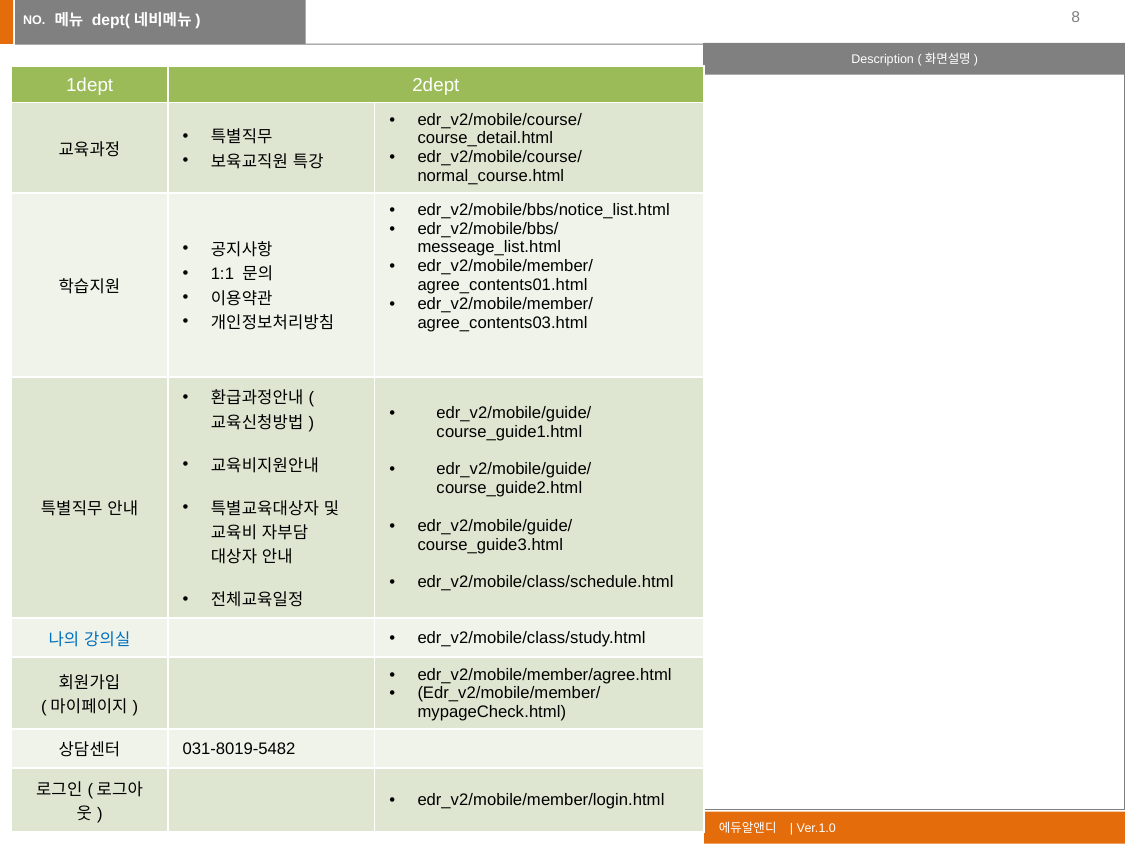

메뉴 dept(네비메뉴)
#
| 1dept | 2dept |  |
| --- | --- | --- |
| 교육과정 | 특별직무 보육교직원 특강 | edr\_v2/mobile/course/course\_detail.html edr\_v2/mobile/course/normal\_course.html |
| 학습지원 | 공지사항 1:1 문의 이용약관 개인정보처리방침 | edr\_v2/mobile/bbs/notice\_list.html edr\_v2/mobile/bbs/messeage\_list.html edr\_v2/mobile/member/agree\_contents01.html edr\_v2/mobile/member/agree\_contents03.html |
| 특별직무 안내 | 환급과정안내(교육신청방법) 교육비지원안내 특별교육대상자 및 교육비 자부담 대상자 안내 전체교육일정 | edr\_v2/mobile/guide/course\_guide1.html edr\_v2/mobile/guide/course\_guide2.html edr\_v2/mobile/guide/course\_guide3.html edr\_v2/mobile/class/schedule.html |
| 나의 강의실 |  | edr\_v2/mobile/class/study.html |
| 회원가입 (마이페이지) |  | edr\_v2/mobile/member/agree.html (Edr\_v2/mobile/member/mypageCheck.html) |
| 상담센터 | 031-8019-5482 |  |
| 로그인(로그아웃) |  | edr\_v2/mobile/member/login.html |

2.1